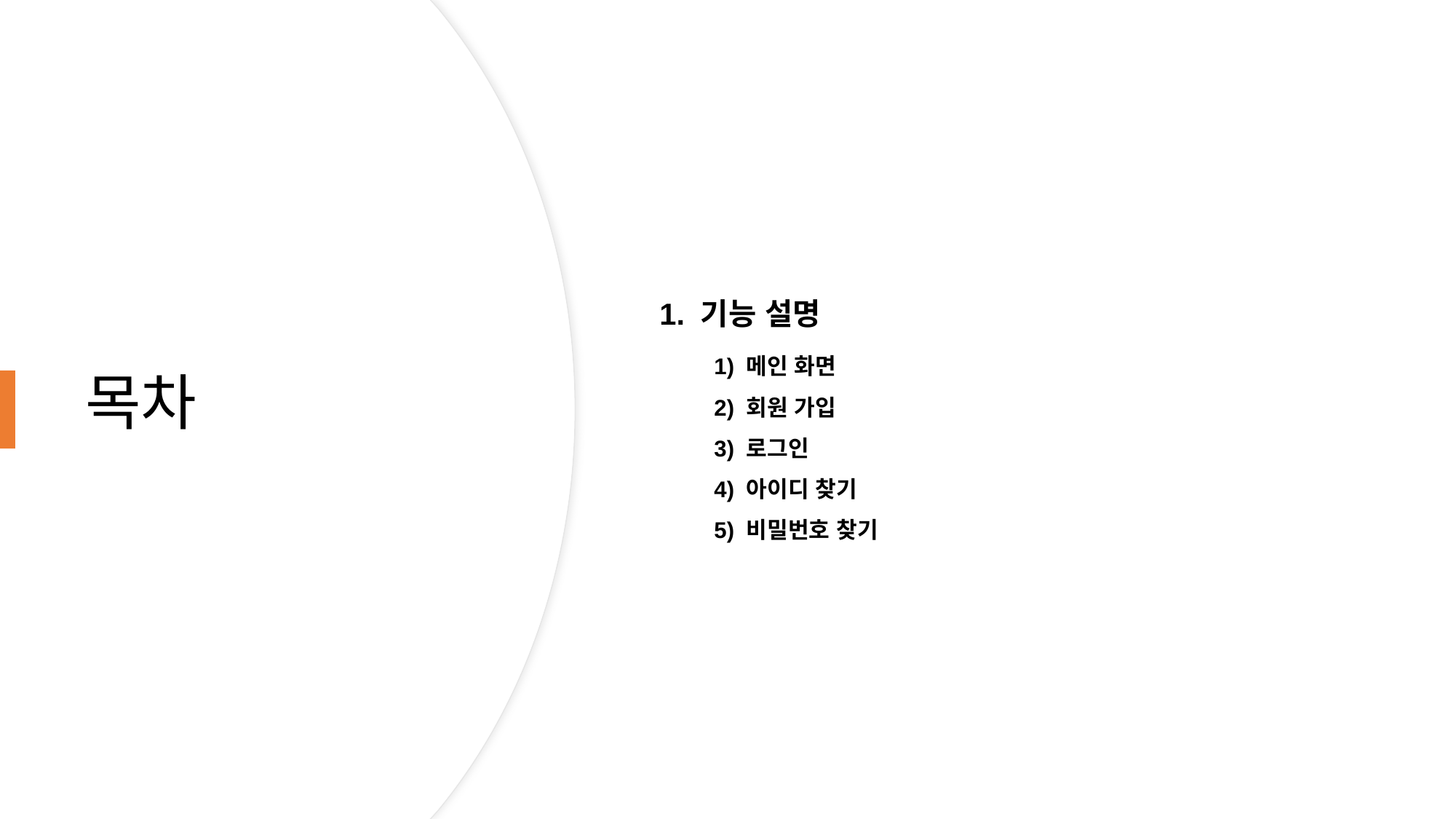

1. 기능 설명
1) 메인 화면
2) 회원 가입
3) 로그인
4) 아이디 찾기
5) 비밀번호 찾기
# 목차